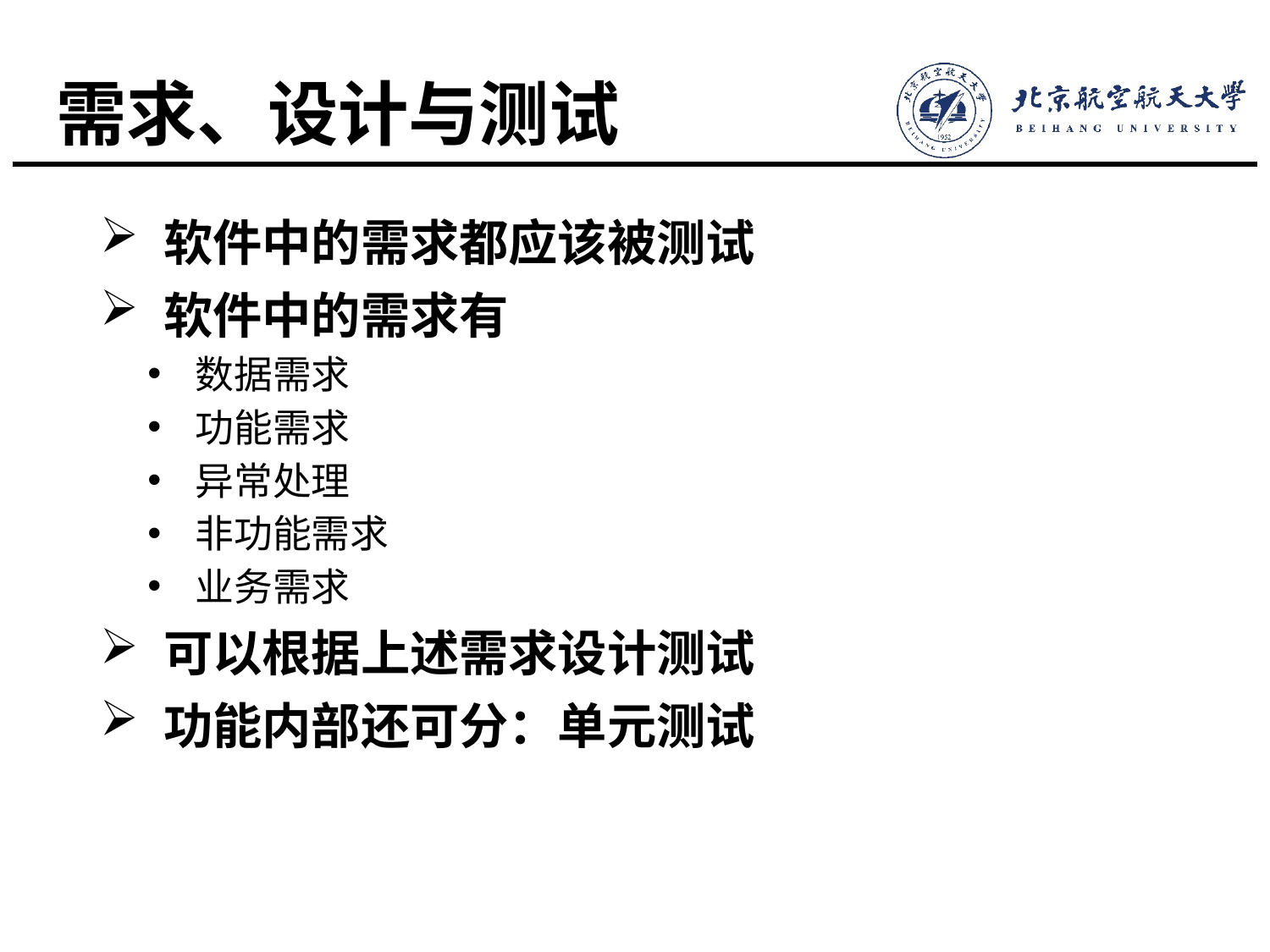

# 需求、设计与测试
软件中的需求都应该被测试
软件中的需求有
数据需求
功能需求
异常处理
非功能需求
业务需求
可以根据上述需求设计测试
功能内部还可分：单元测试

4